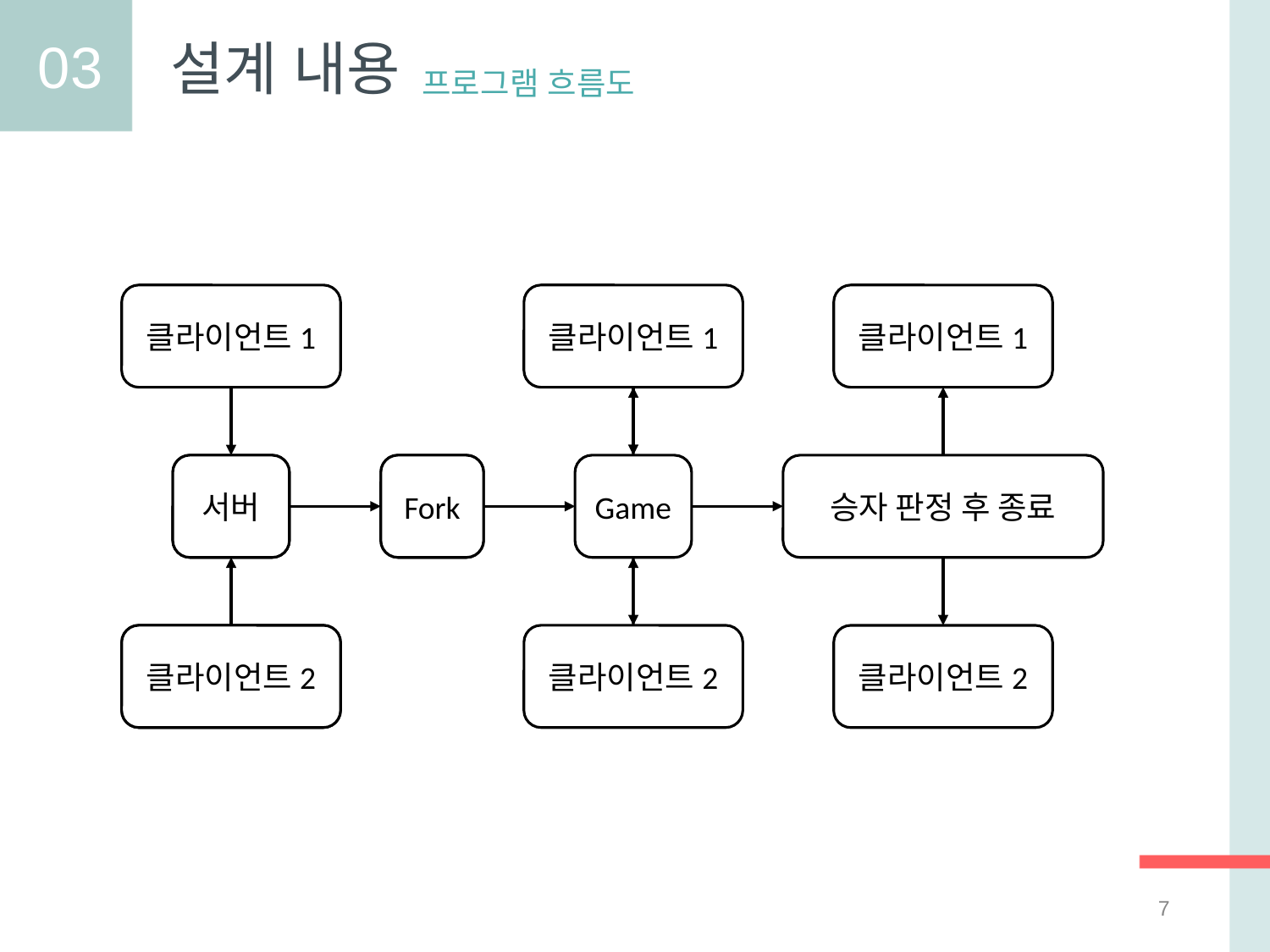

03
설계 내용
프로그램 흐름도
클라이언트1
클라이언트1
클라이언트1
서버
Fork
Game
서버
Fork
승자 판정 후 종료
클라이언트2
클라이언트2
클라이언트2
클라이언트2
7